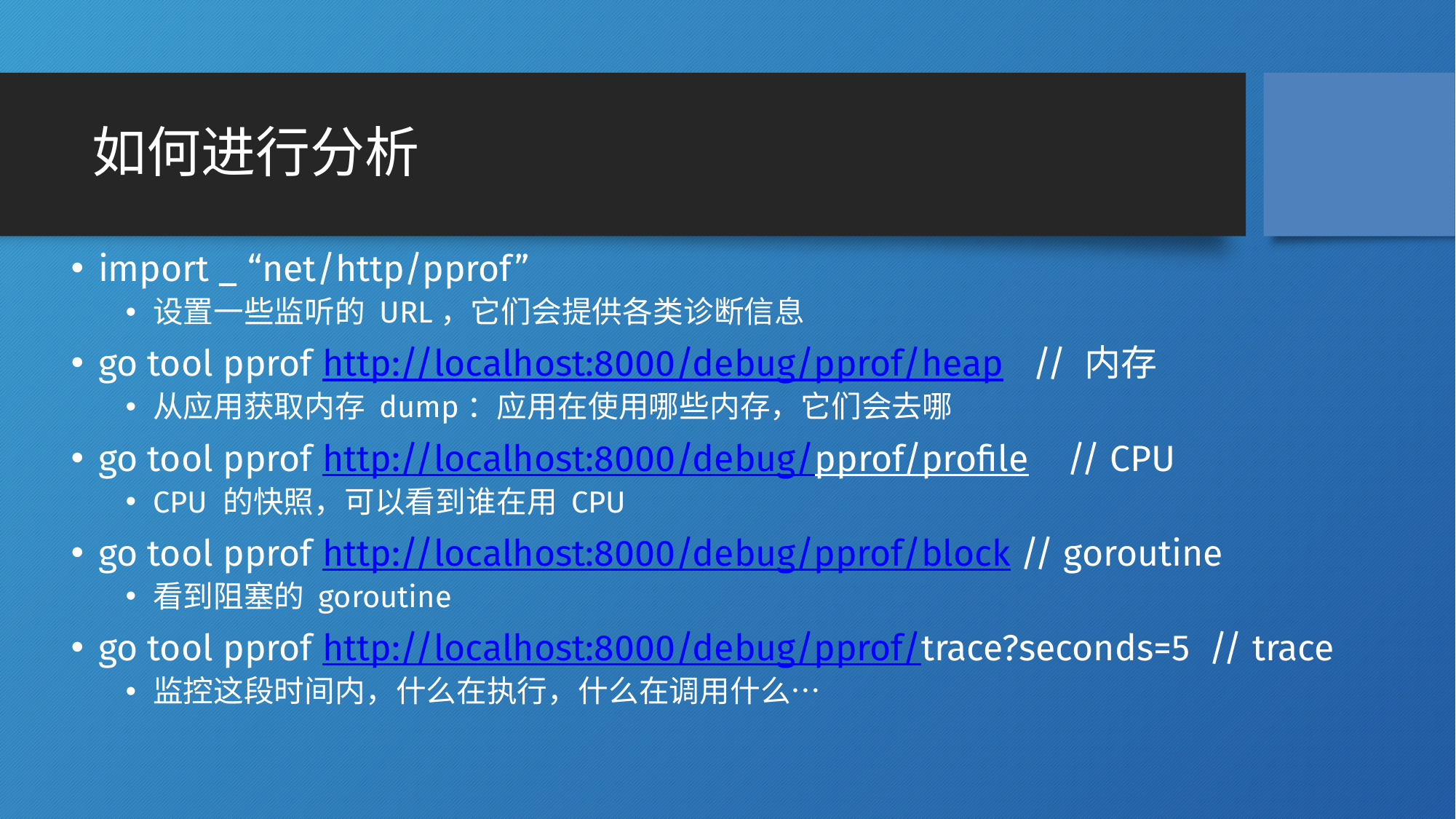

# 如何进行分析
import _ “net/http/pprof”
设置一些监听的 URL，它们会提供各类诊断信息
go tool pprof http://localhost:8000/debug/pprof/heap   // 内存
从应用获取内存 dump：应用在使用哪些内存，它们会去哪
go tool pprof http://localhost:8000/debug/pprof/profile    // CPU
CPU 的快照，可以看到谁在用 CPU
go tool pprof http://localhost:8000/debug/pprof/block // goroutine
看到阻塞的 goroutine
go tool pprof http://localhost:8000/debug/pprof/trace?seconds=5  // trace
监控这段时间内，什么在执行，什么在调用什么…